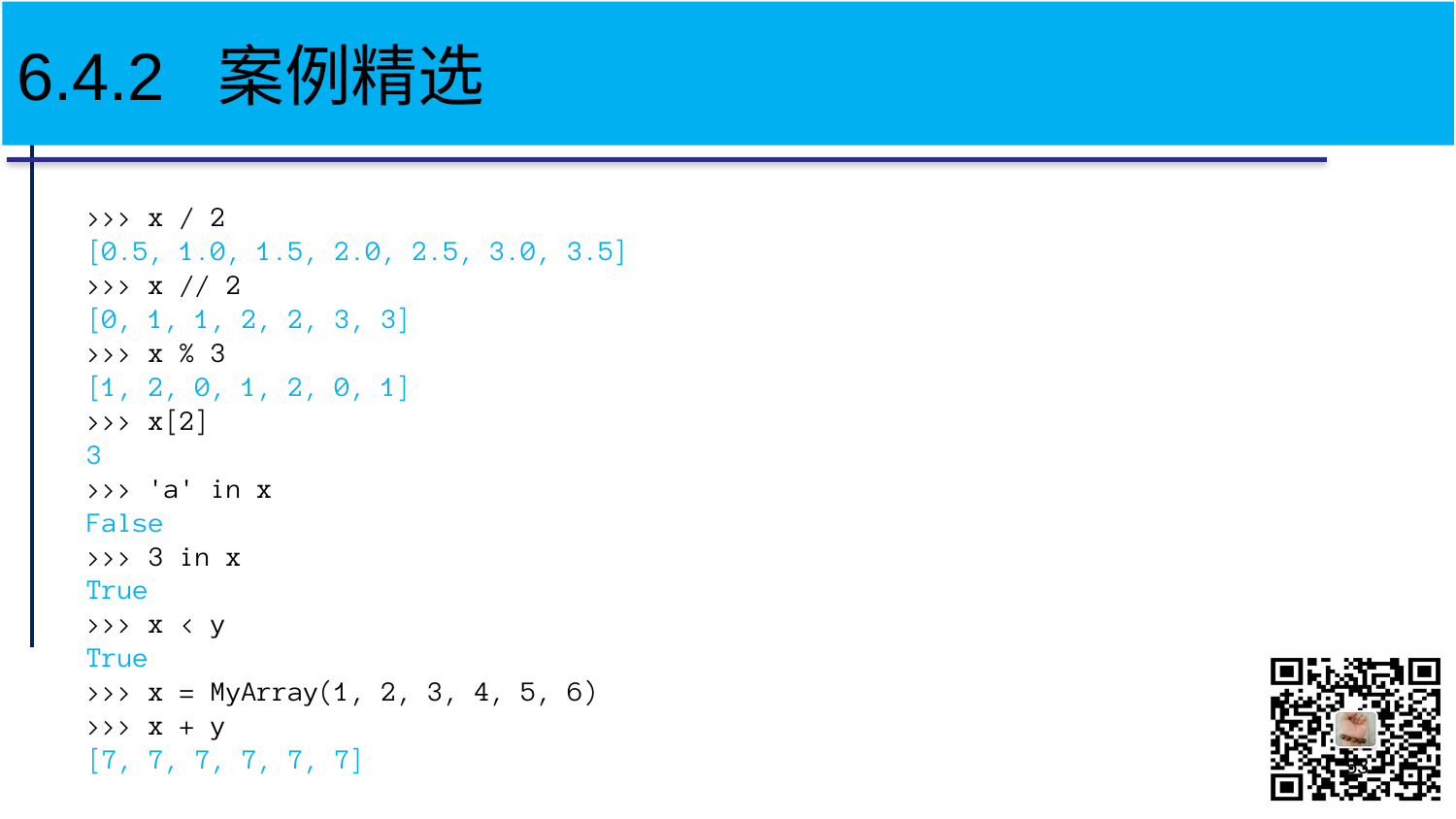

# 6.4.2  案例精选
>>> x / 2
[0.5, 1.0, 1.5, 2.0, 2.5, 3.0, 3.5]
>>> x // 2
[0, 1, 1, 2, 2, 3, 3]
>>> x % 3
[1, 2, 0, 1, 2, 0, 1]
>>> x[2]
3
>>> 'a' in x
False
>>> 3 in x
True
>>> x < y
True
>>> x = MyArray(1, 2, 3, 4, 5, 6)
>>> x + y
[7, 7, 7, 7, 7, 7]
53